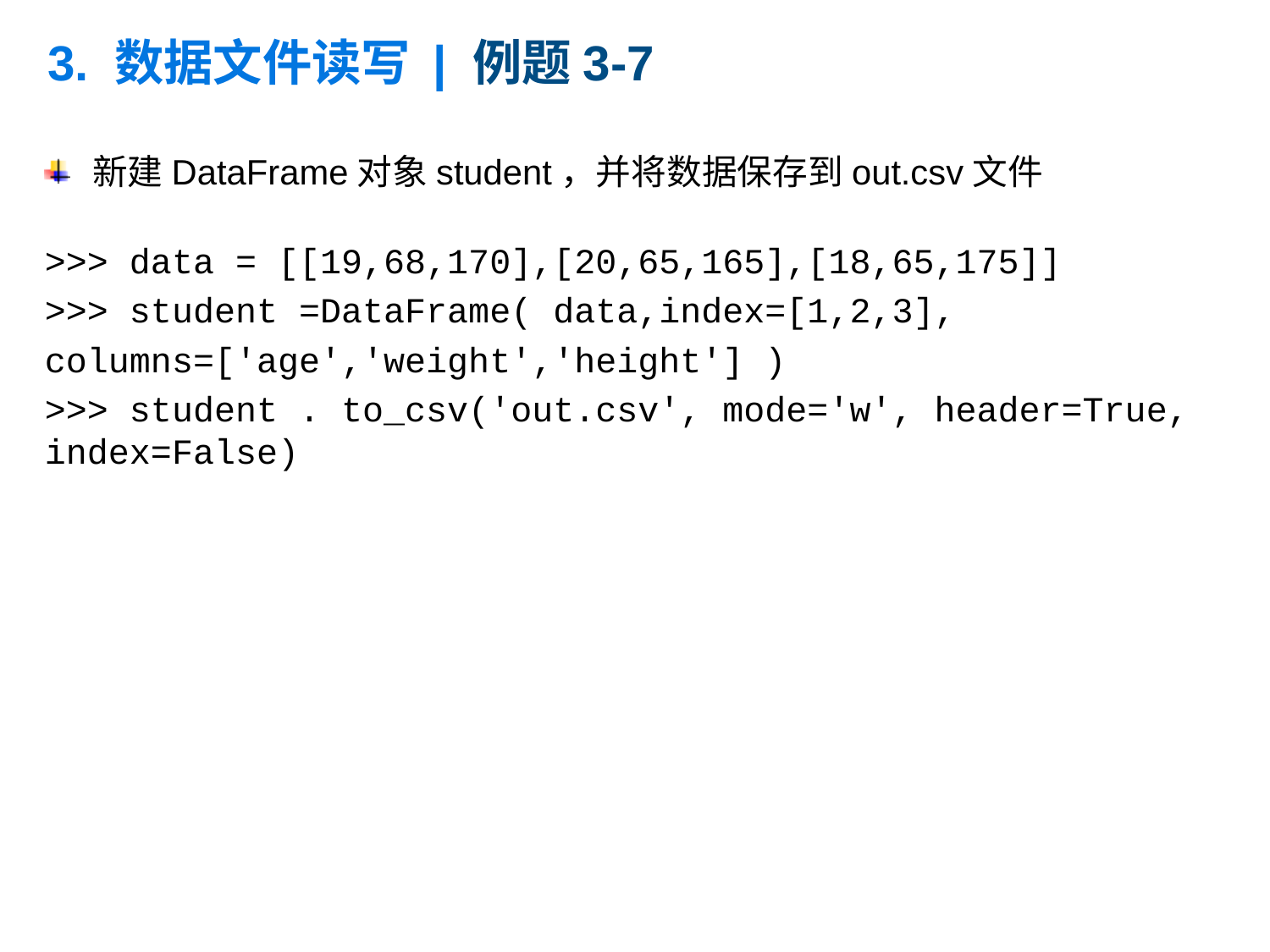

# 3. 数据文件读写 | 例题3-7
新建DataFrame对象student，并将数据保存到out.csv文件

>>> data = [[19,68,170],[20,65,165],[18,65,175]]
>>> student =DataFrame( data,index=[1,2,3],
columns=['age','weight','height'] )
>>> student . to_csv('out.csv', mode='w', header=True, index=False)